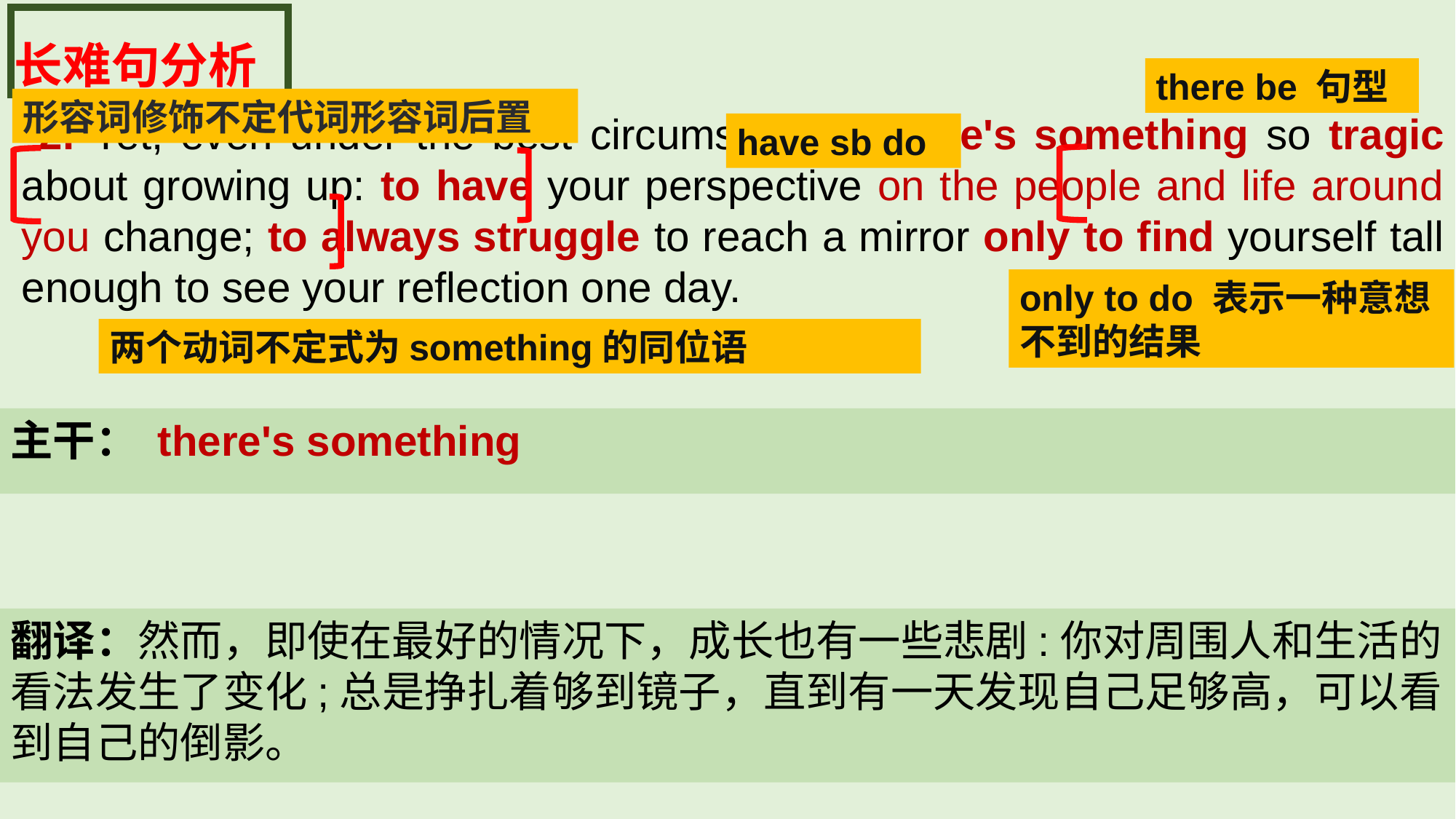

长难句分析

there be 句型
形容词修饰不定代词形容词后置
 2. Yet, even under the best circumstances there's something so tragic about growing up: to have your perspective on the people and life around you change; to always struggle to reach a mirror only to find yourself tall enough to see your reflection one day.
have sb do

only to do 表示一种意想不到的结果
两个动词不定式为something的同位语
主干： there's something
翻译：然而，即使在最好的情况下，成长也有一些悲剧:你对周围人和生活的看法发生了变化;总是挣扎着够到镜子，直到有一天发现自己足够高，可以看到自己的倒影。